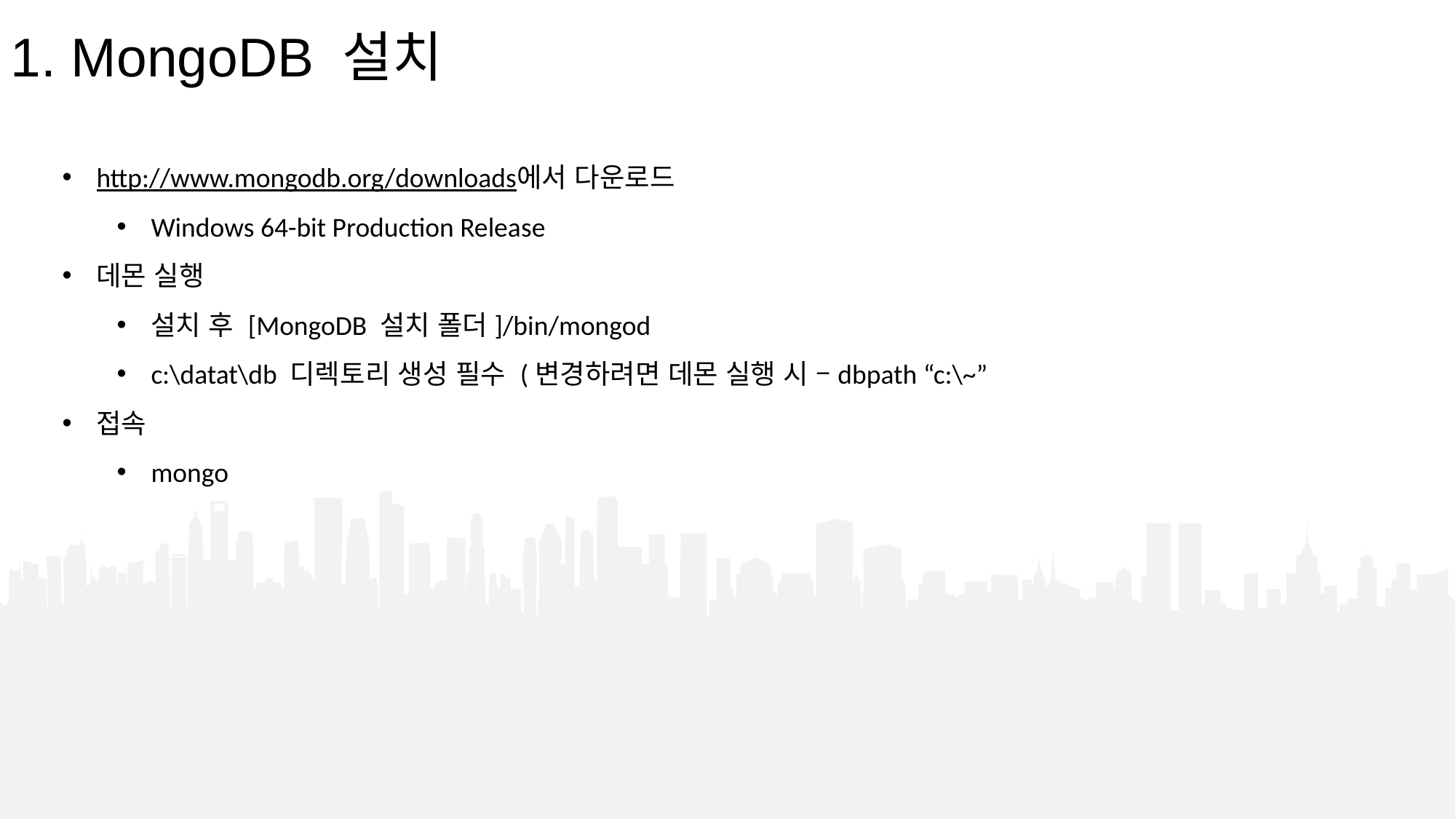

1. MongoDB 설치
http://www.mongodb.org/downloads에서 다운로드
Windows 64-bit Production Release
데몬 실행
설치 후 [MongoDB 설치 폴더]/bin/mongod
c:\datat\db 디렉토리 생성 필수 (변경하려면 데몬 실행 시 –dbpath “c:\~”
접속
mongo